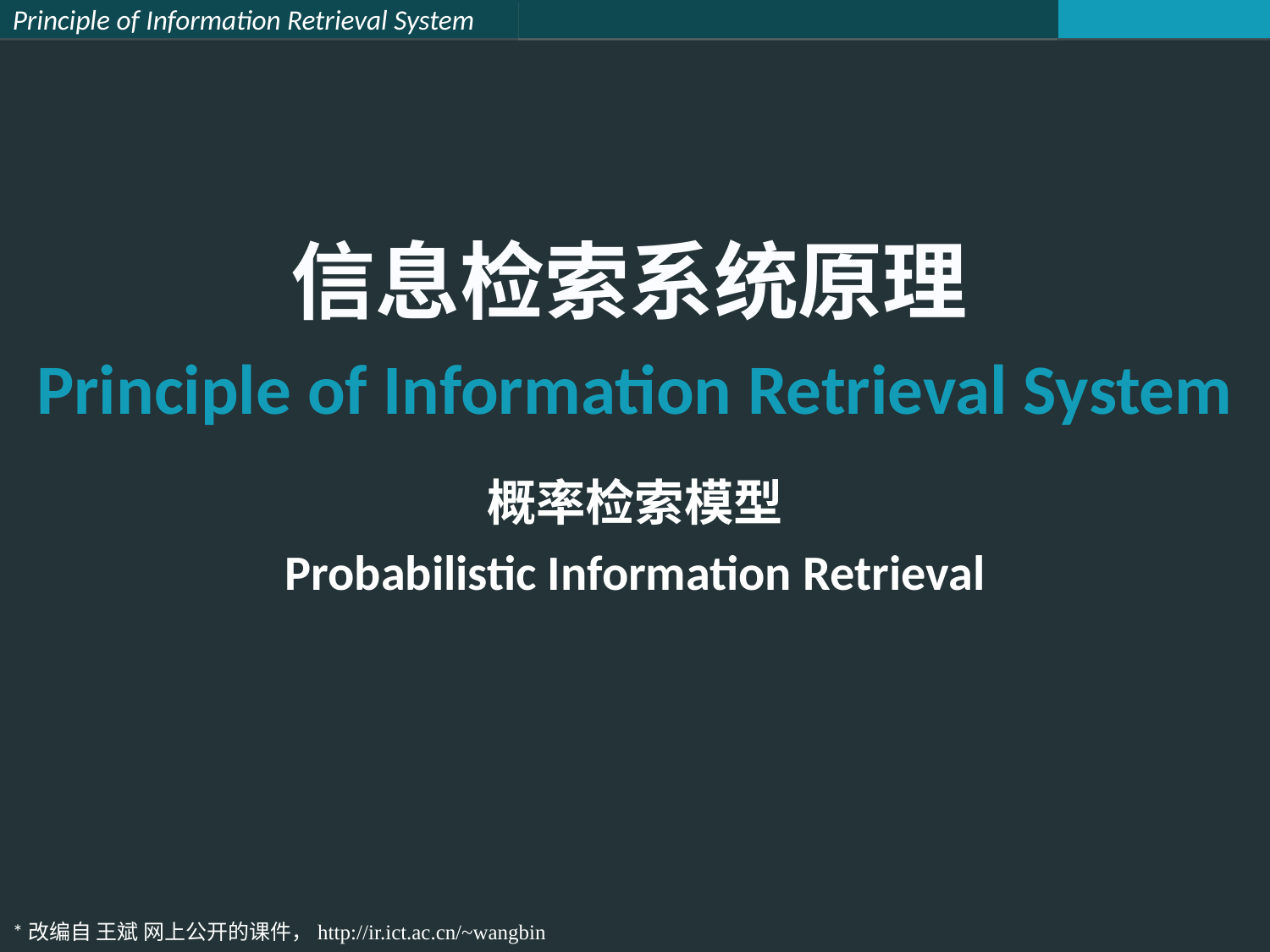

Principle of Information Retrieval System
概率检索模型
Probabilistic Information Retrieval
*改编自 王斌 网上公开的课件，http://ir.ict.ac.cn/~wangbin